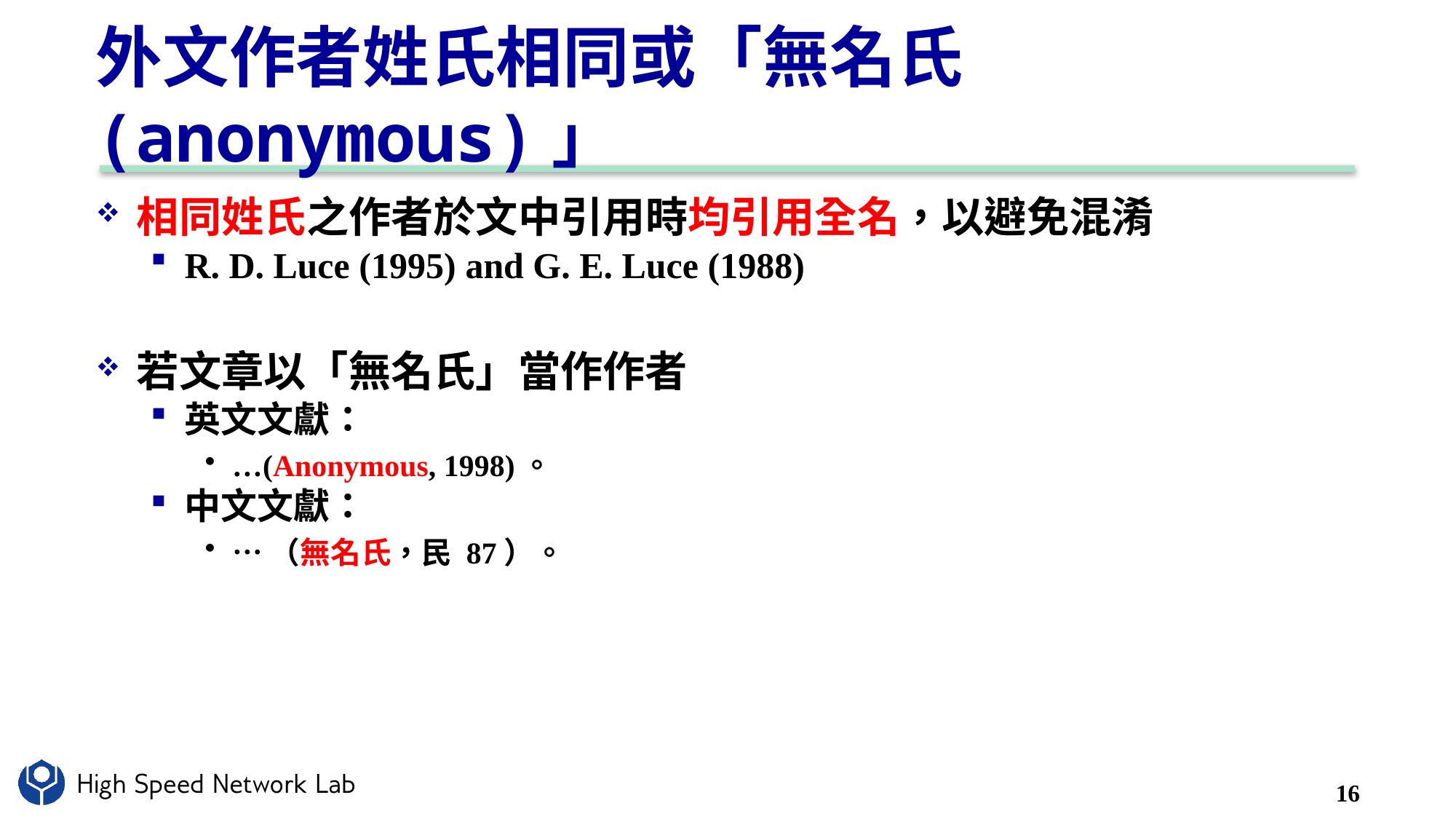

# 外文作者姓氏相同或「無名氏(anonymous)」
相同姓氏之作者於文中引用時均引用全名，以避免混淆
R. D. Luce (1995) and G. E. Luce (1988)

若文章以「無名氏」當作作者
英文文獻：
…(Anonymous, 1998)。
中文文獻：
…（無名氏，民 87）。

16